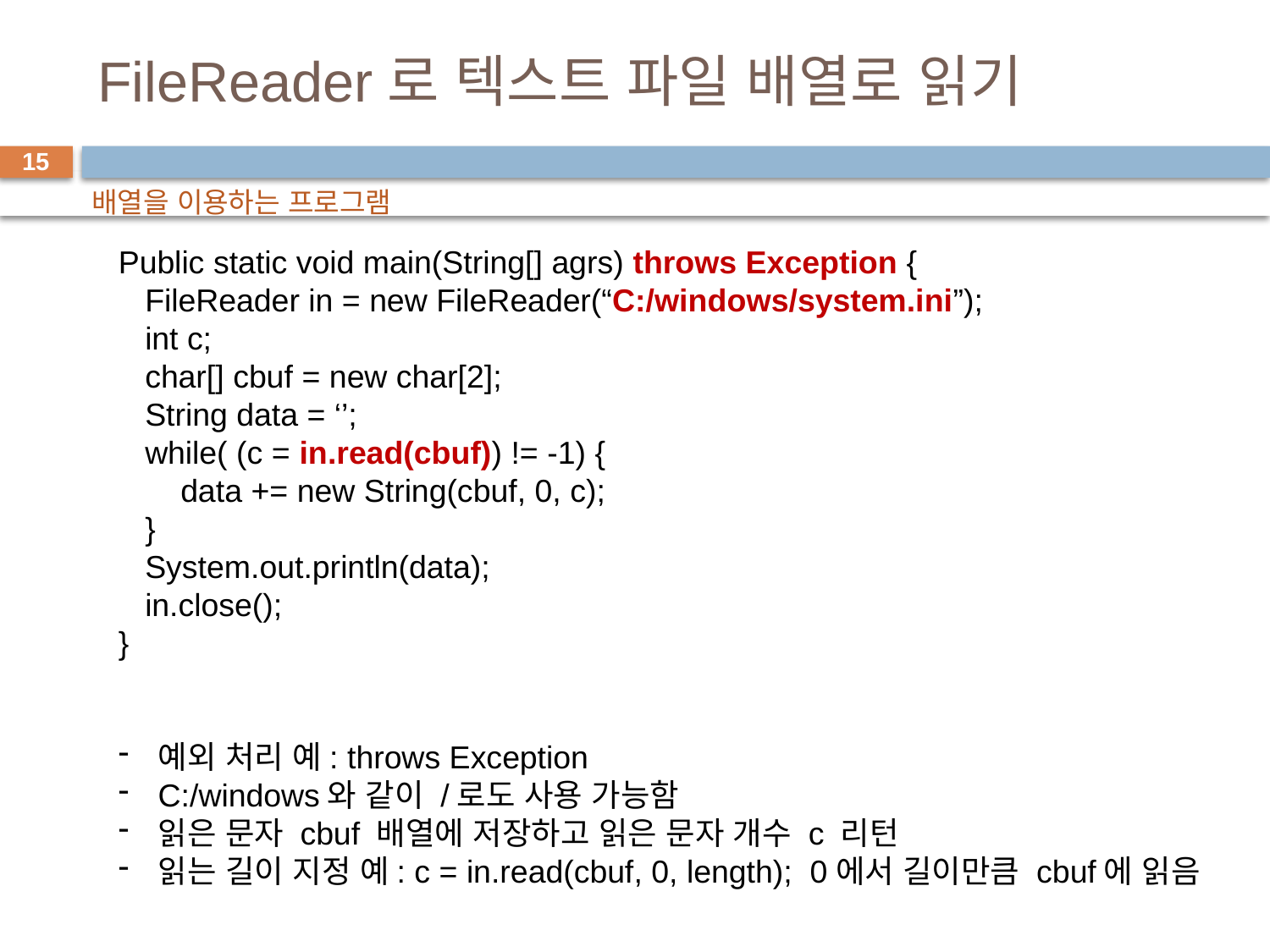

# FileReader로 텍스트 파일 배열로 읽기
15
배열을 이용하는 프로그램
Public static void main(String[] agrs) throws Exception {
   FileReader in = new FileReader(“C:/windows/system.ini”);
   int c;
   char[] cbuf = new char[2];
   String data = ‘’;
   while( (c = in.read(cbuf)) != -1) {
       data += new String(cbuf, 0, c);
   }
   System.out.println(data);
   in.close();
}

예외 처리 예: throws Exception
C:/windows와 같이 /로도 사용 가능함
읽은 문자 cbuf 배열에 저장하고 읽은 문자 개수 c 리턴
읽는 길이 지정 예: c = in.read(cbuf, 0, length);  0에서 길이만큼 cbuf에 읽음